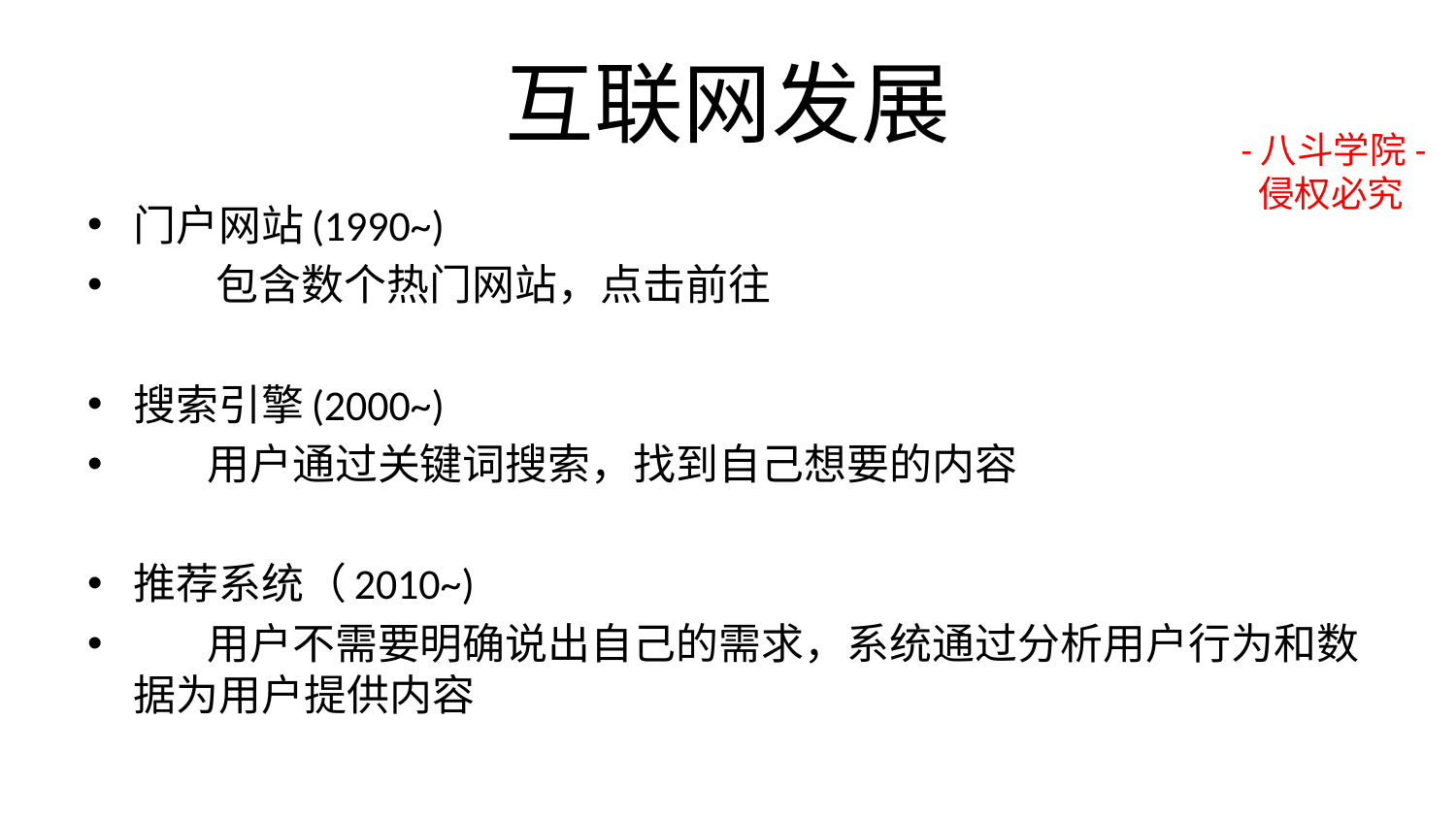

# 互联网发展
-八斗学院-
 侵权必究
门户网站(1990~)
        包含数个热门网站，点击前往

搜索引擎(2000~)
       用户通过关键词搜索，找到自己想要的内容

推荐系统（2010~)
       用户不需要明确说出自己的需求，系统通过分析用户行为和数据为用户提供内容